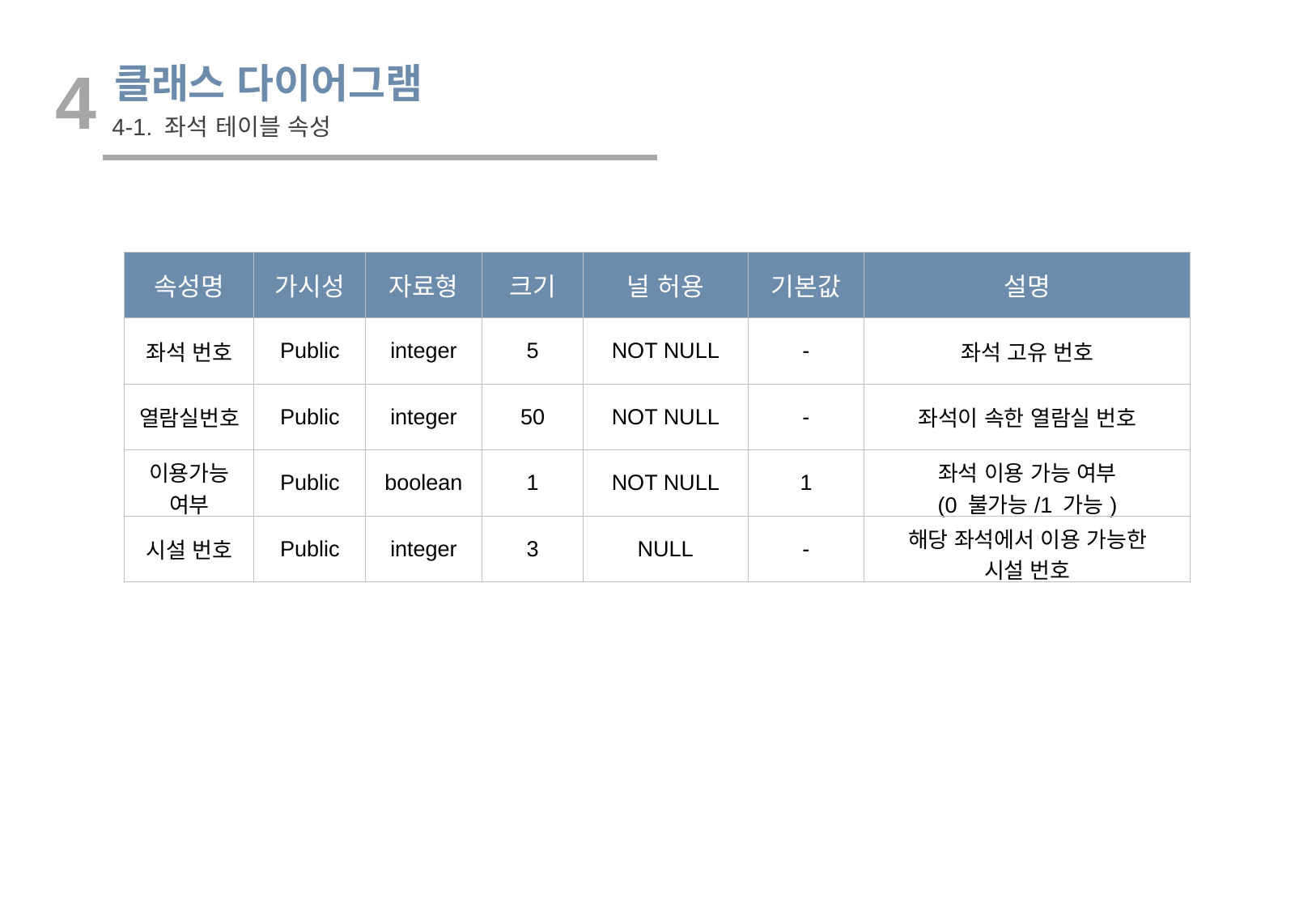

4
클래스 다이어그램
4-1. 좌석 테이블 속성
| 속성명 | 가시성 | 자료형 | 크기 | 널 허용 | 기본값 | 설명 |
| --- | --- | --- | --- | --- | --- | --- |
| 좌석 번호 | Public | integer | 5 | NOT NULL | - | 좌석 고유 번호 |
| 열람실번호 | Public | integer | 50 | NOT NULL | - | 좌석이 속한 열람실 번호 |
| 이용가능 여부 | Public | boolean | 1 | NOT NULL | 1 | 좌석 이용 가능 여부 (0 불가능/1 가능) |
| 시설 번호 | Public | integer | 3 | NULL | - | 해당 좌석에서 이용 가능한 시설 번호 |